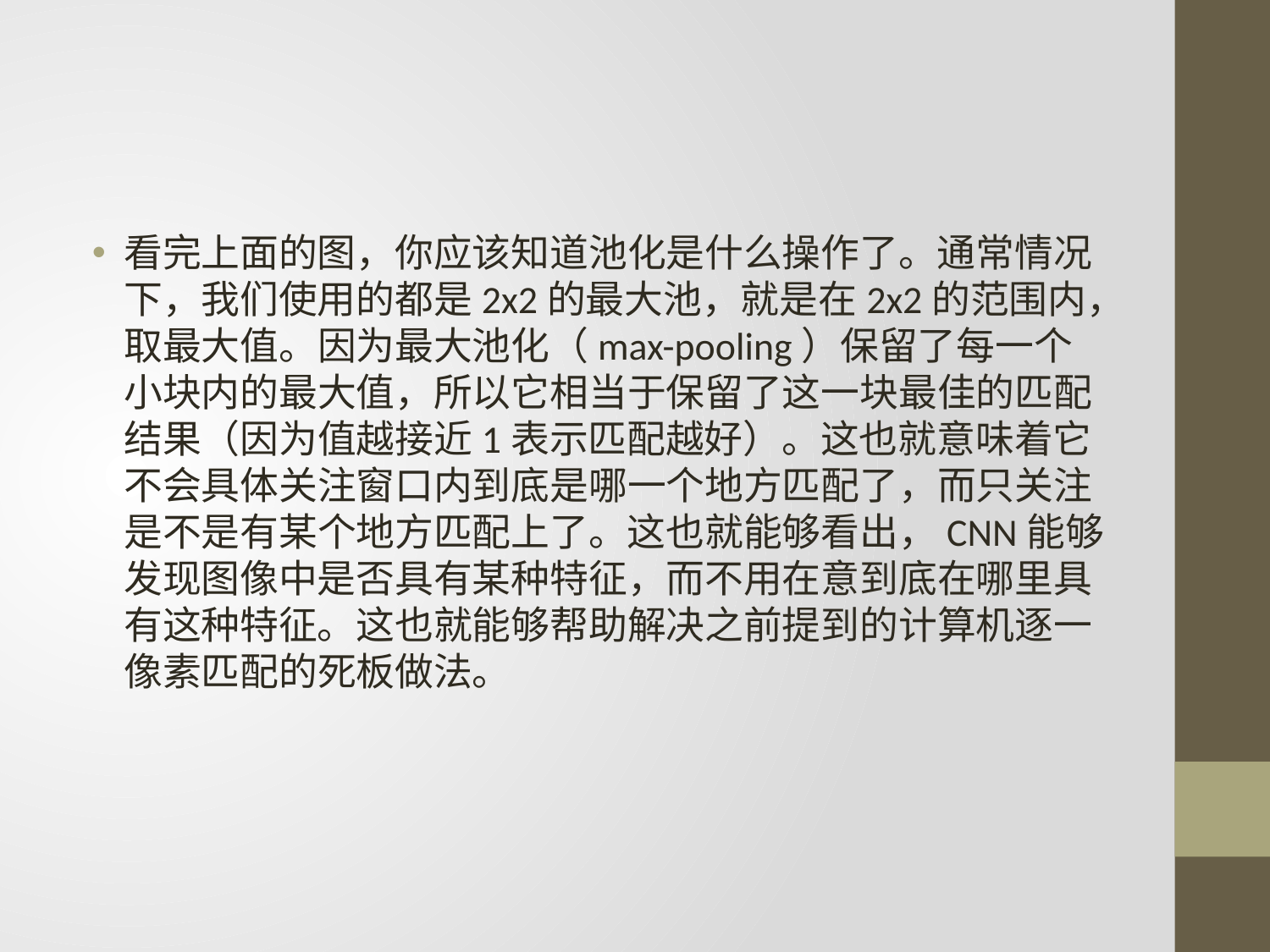

看完上面的图，你应该知道池化是什么操作了。通常情况下，我们使用的都是2x2的最大池，就是在2x2的范围内，取最大值。因为最大池化（max-pooling）保留了每一个小块内的最大值，所以它相当于保留了这一块最佳的匹配结果（因为值越接近1表示匹配越好）。这也就意味着它不会具体关注窗口内到底是哪一个地方匹配了，而只关注是不是有某个地方匹配上了。这也就能够看出，CNN能够发现图像中是否具有某种特征，而不用在意到底在哪里具有这种特征。这也就能够帮助解决之前提到的计算机逐一像素匹配的死板做法。